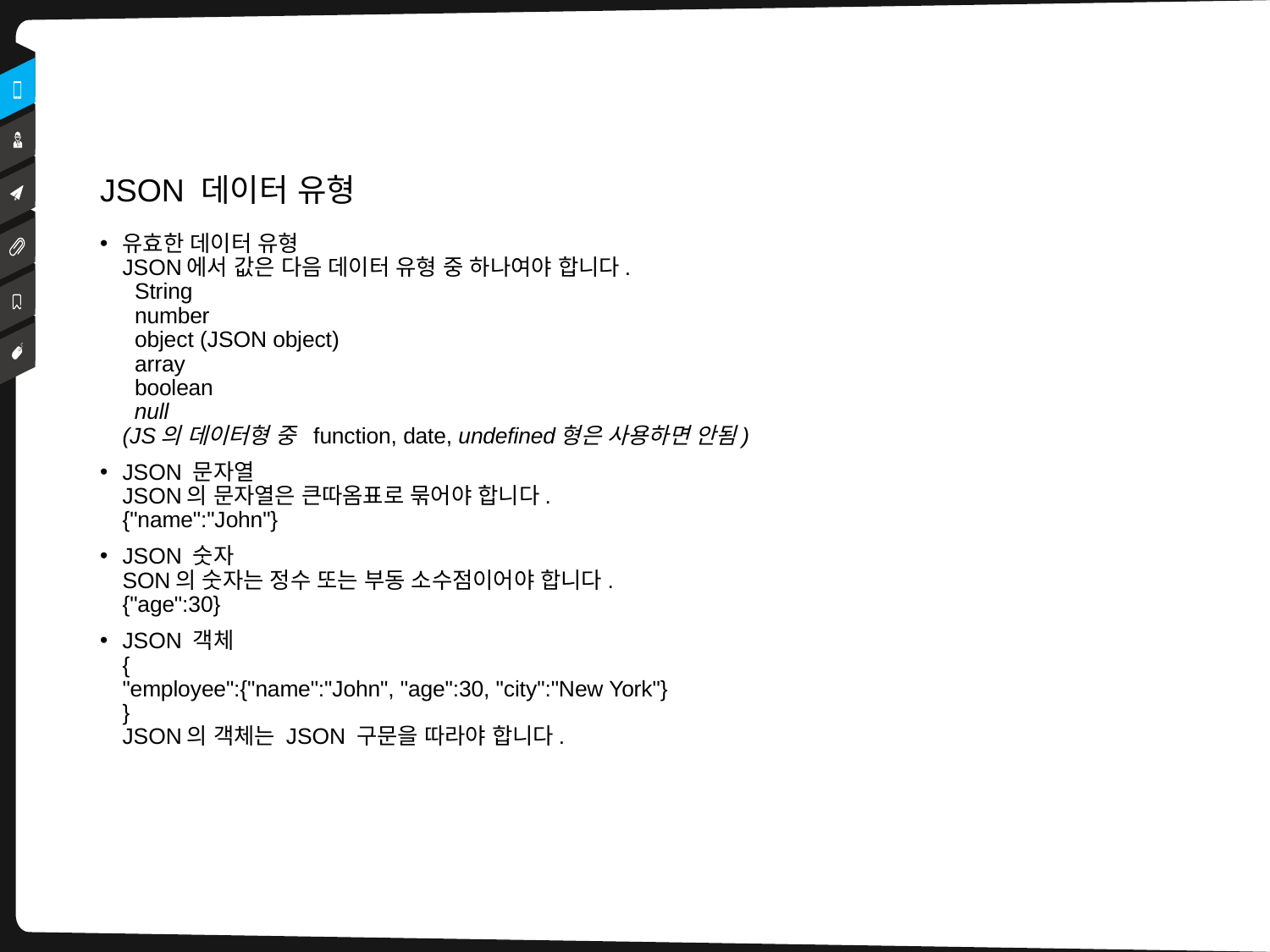

# JSON 데이터 유형
유효한 데이터 유형
JSON에서 값은 다음 데이터 유형 중 하나여야 합니다.
  String
  number
  object (JSON object)
  array
  boolean
  null
(JS의 데이터형 중  function, date, undefined형은 사용하면 안됨)
JSON 문자열
JSON의 문자열은 큰따옴표로 묶어야 합니다.
{"name":"John"}
JSON 숫자
SON의 숫자는 정수 또는 부동 소수점이어야 합니다.
{"age":30}
JSON 객체
{
"employee":{"name":"John", "age":30, "city":"New York"}
}
JSON의 객체는 JSON 구문을 따라야 합니다.